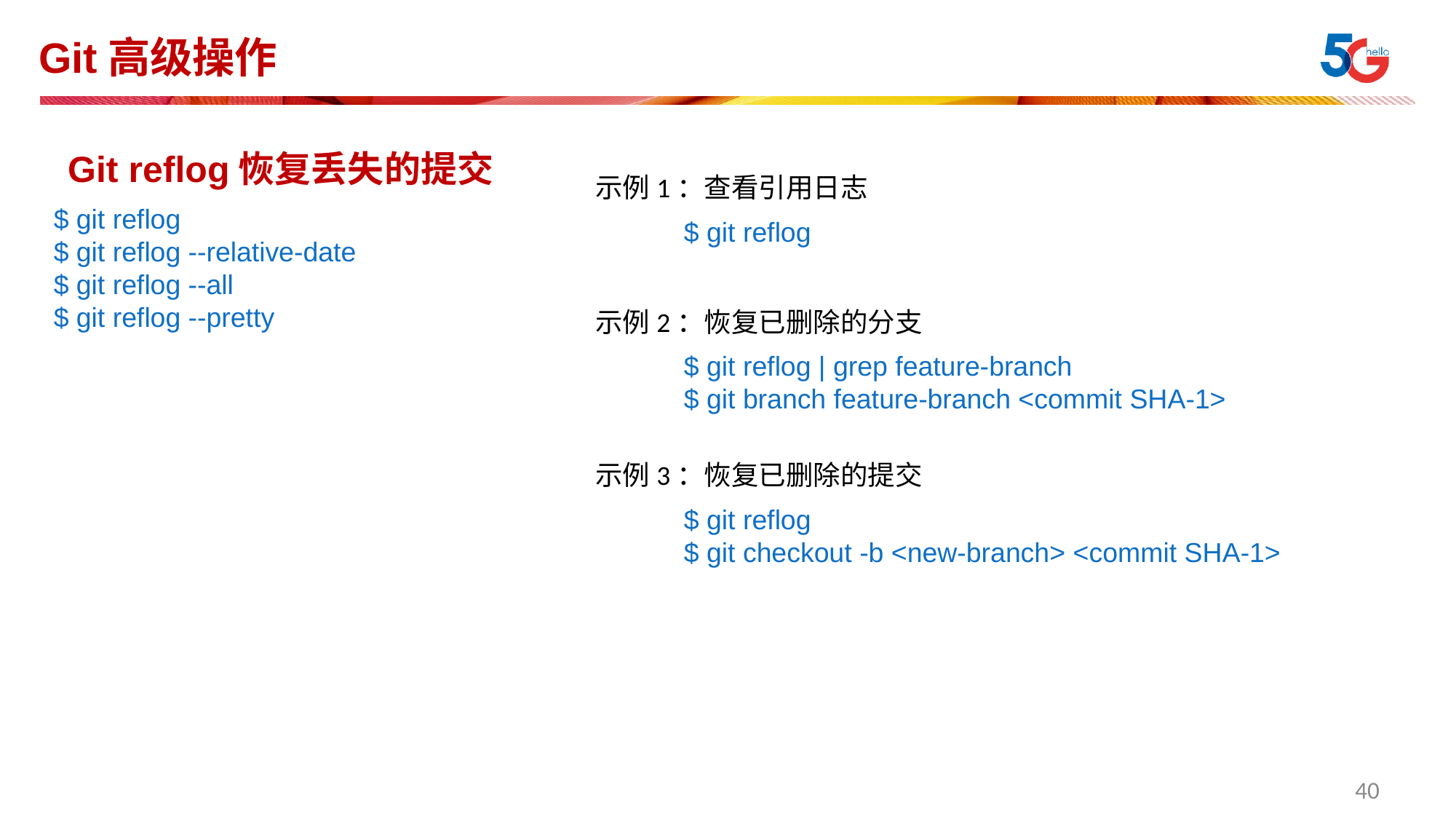

# Git高级操作
Git reflog恢复丢失的提交
示例1：查看引用日志
$ git reflog
$ git reflog --relative-date
$ git reflog --all
$ git reflog --pretty

$ git reflog
示例2：恢复已删除的分支
$ git reflog | grep feature-branch
$ git branch feature-branch <commit SHA-1>
示例3：恢复已删除的提交
$ git reflog
$ git checkout -b <new-branch> <commit SHA-1>